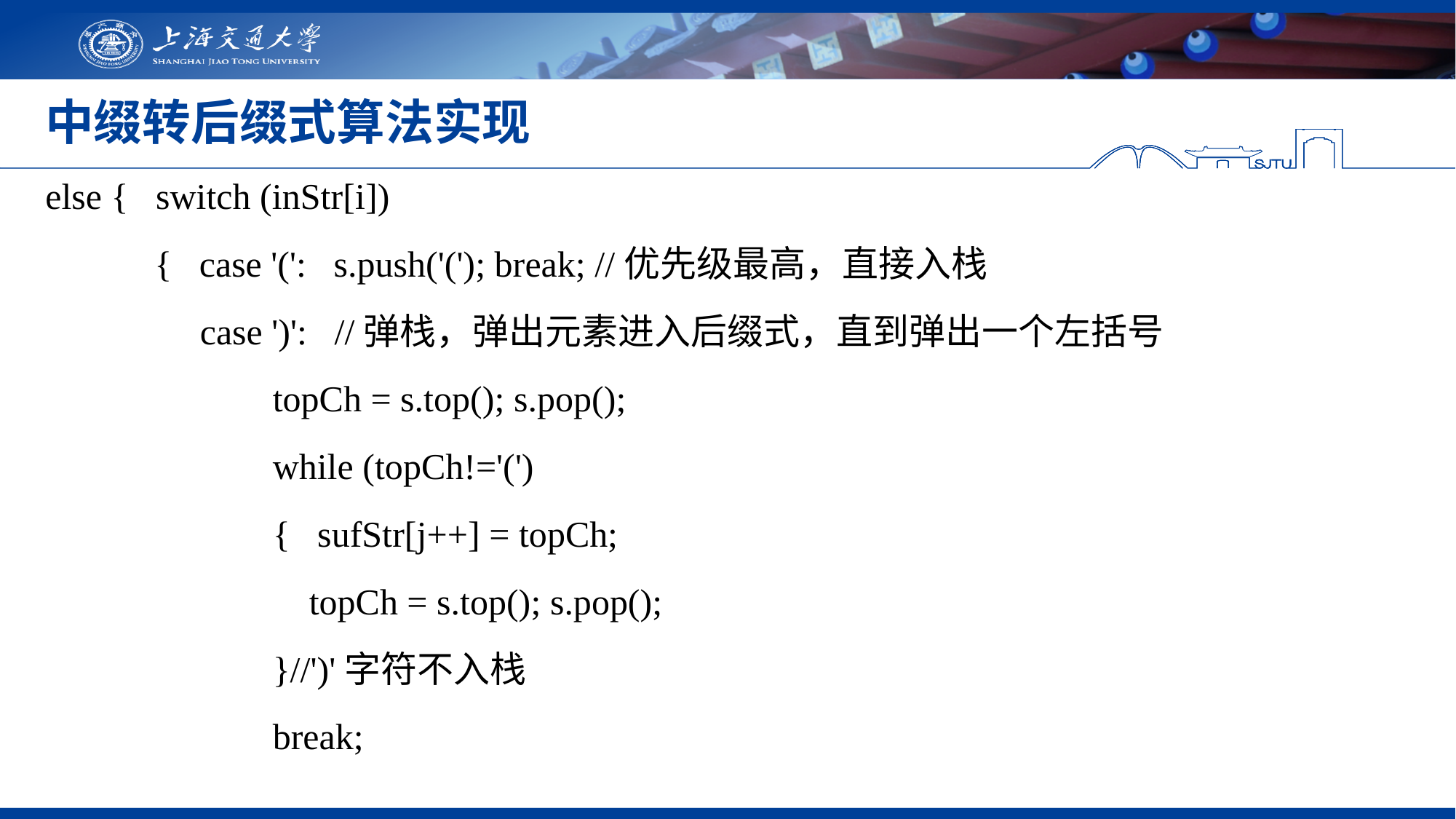

# 中缀转后缀式算法实现
else {   switch (inStr[i])
            {   case '(':   s.push('('); break; //优先级最高，直接入栈
                 case ')':   //弹栈，弹出元素进入后缀式，直到弹出一个左括号
                         topCh = s.top(); s.pop();
                         while (topCh!='(')
                         {   sufStr[j++] = topCh;
                             topCh = s.top(); s.pop();
                         }//')'字符不入栈
                         break;